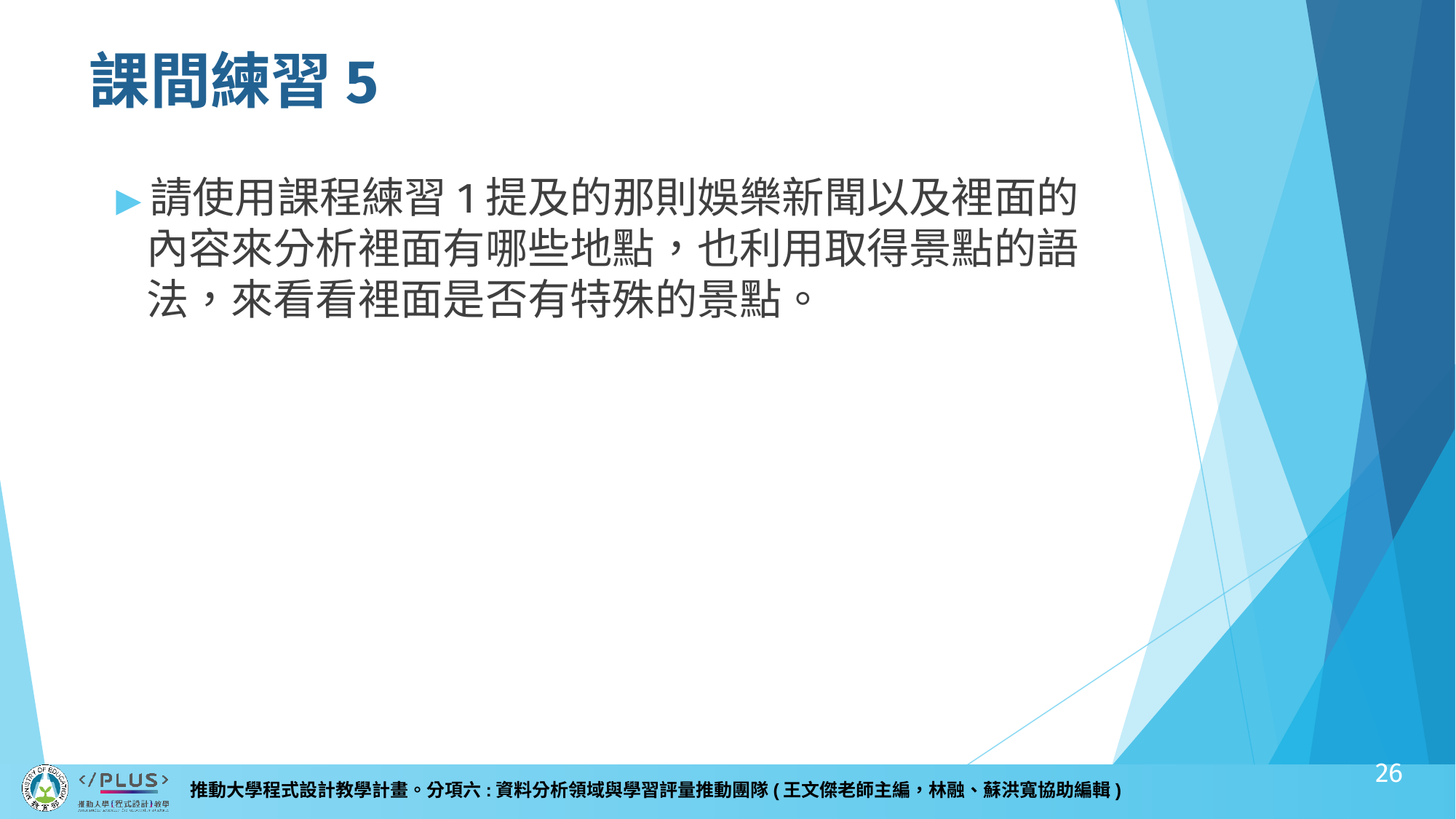

# 課間練習5
請使用課程練習1提及的那則娛樂新聞以及裡面的內容來分析裡面有哪些地點，也利用取得景點的語法，來看看裡面是否有特殊的景點。

26